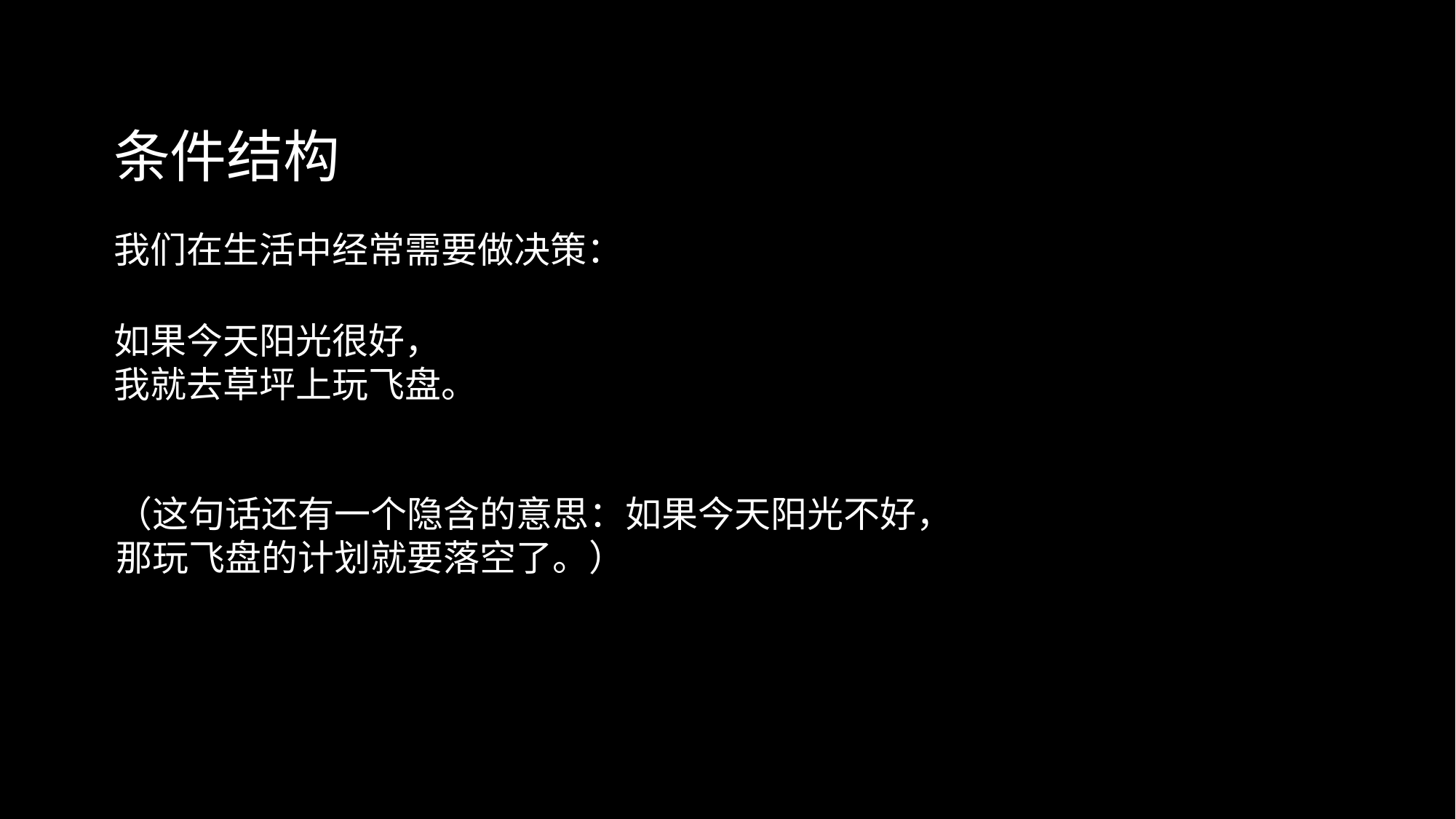

条件结构
我们在生活中经常需要做决策：
如果今天阳光很好，
我就去草坪上玩飞盘。
（这句话还有一个隐含的意思：如果今天阳光不好，那玩飞盘的计划就要落空了。）